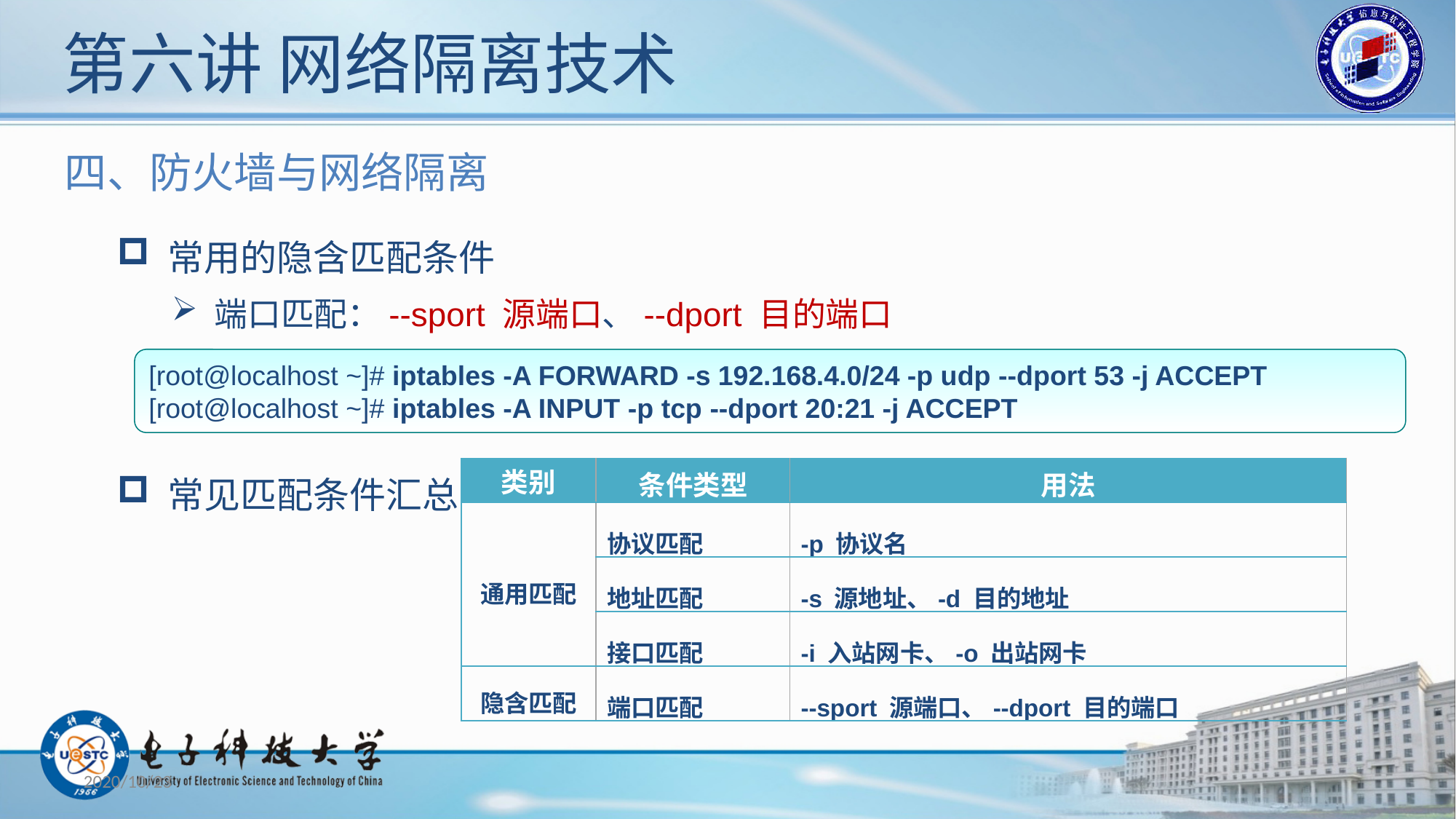

# 第六讲 网络隔离技术
四、防火墙与网络隔离
 常用的隐含匹配条件
 端口匹配：--sport 源端口、--dport 目的端口

 常见匹配条件汇总

[root@localhost ~]# iptables -A FORWARD -s 192.168.4.0/24 -p udp --dport 53 -j ACCEPT
[root@localhost ~]# iptables -A INPUT -p tcp --dport 20:21 -j ACCEPT
| 类别 | 条件类型 | 用法 |
| --- | --- | --- |
| 通用匹配 | 协议匹配 | -p 协议名 |
|  | 地址匹配 | -s 源地址、-d 目的地址 |
|  | 接口匹配 | -i 入站网卡、-o 出站网卡 |
| 隐含匹配 | 端口匹配 | --sport 源端口、--dport 目的端口 |
2020/10/23